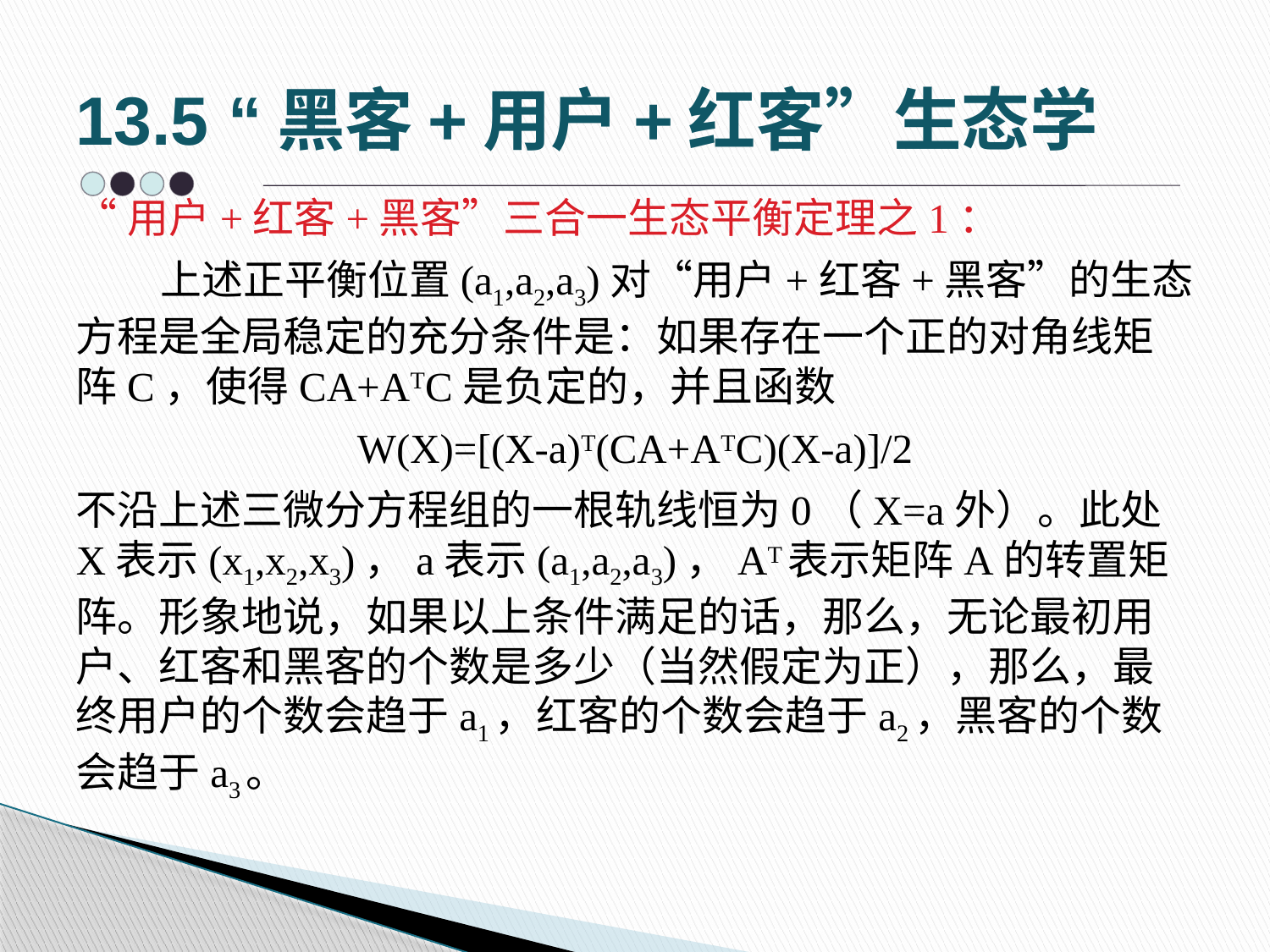

# 13.5 “黑客+用户+红客”生态学

“用户+红客+黑客”三合一生态平衡定理之1：
        上述正平衡位置(a1,a2,a3)对“用户+红客+黑客”的生态方程是全局稳定的充分条件是：如果存在一个正的对角线矩阵C，使得CA+ATC是负定的，并且函数
W(X)=[(X-a)T(CA+ATC)(X-a)]/2
不沿上述三微分方程组的一根轨线恒为0（X=a外）。此处X表示(x1,x2,x3)，a表示(a1,a2,a3)，AT表示矩阵A的转置矩阵。形象地说，如果以上条件满足的话，那么，无论最初用户、红客和黑客的个数是多少（当然假定为正），那么，最终用户的个数会趋于a1，红客的个数会趋于a2，黑客的个数会趋于a3。